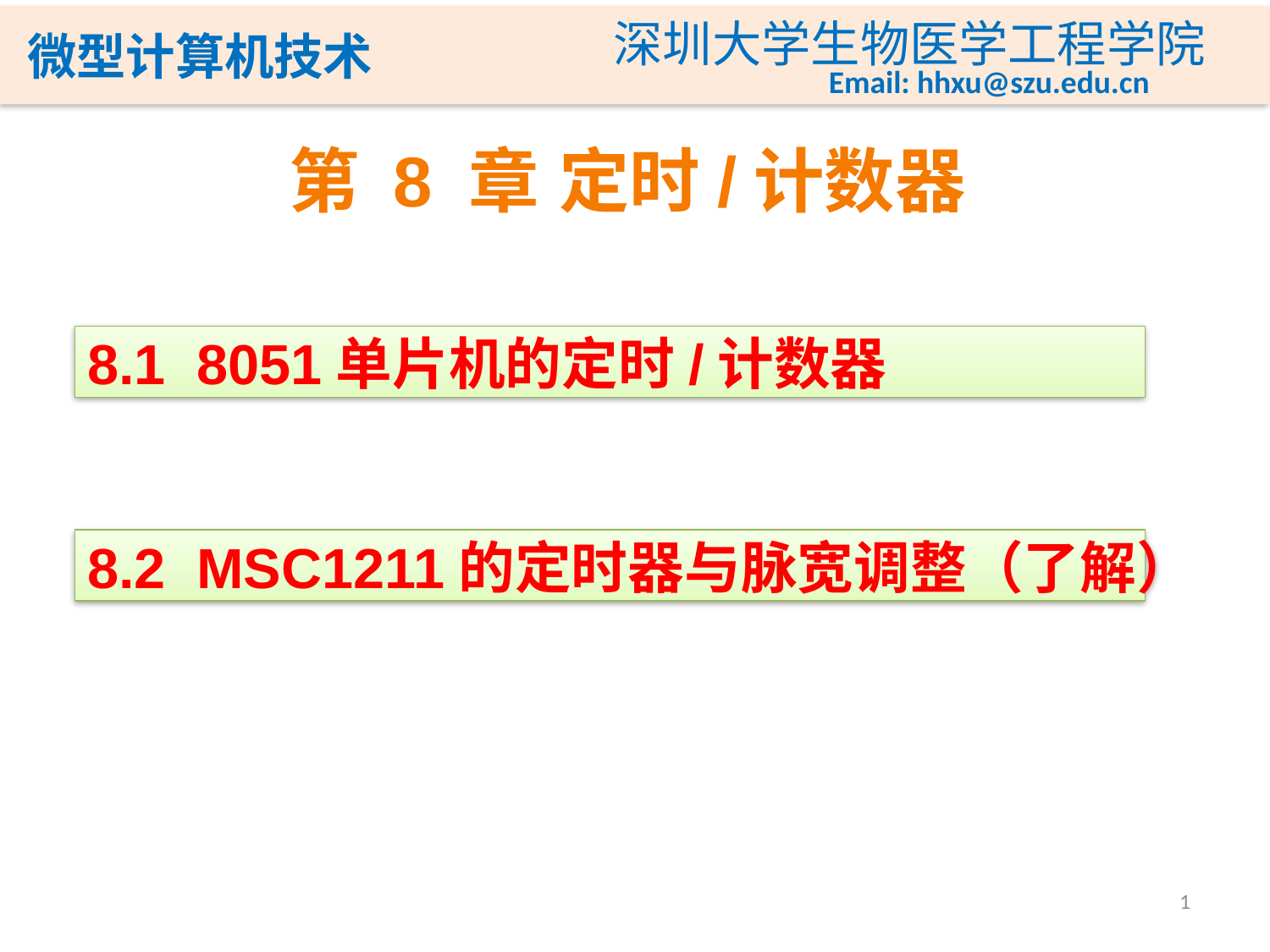

# 第 8 章	 定时/计数器
8.1  8051单片机的定时/计数器
8.2  MSC1211的定时器与脉宽调整（了解）
1